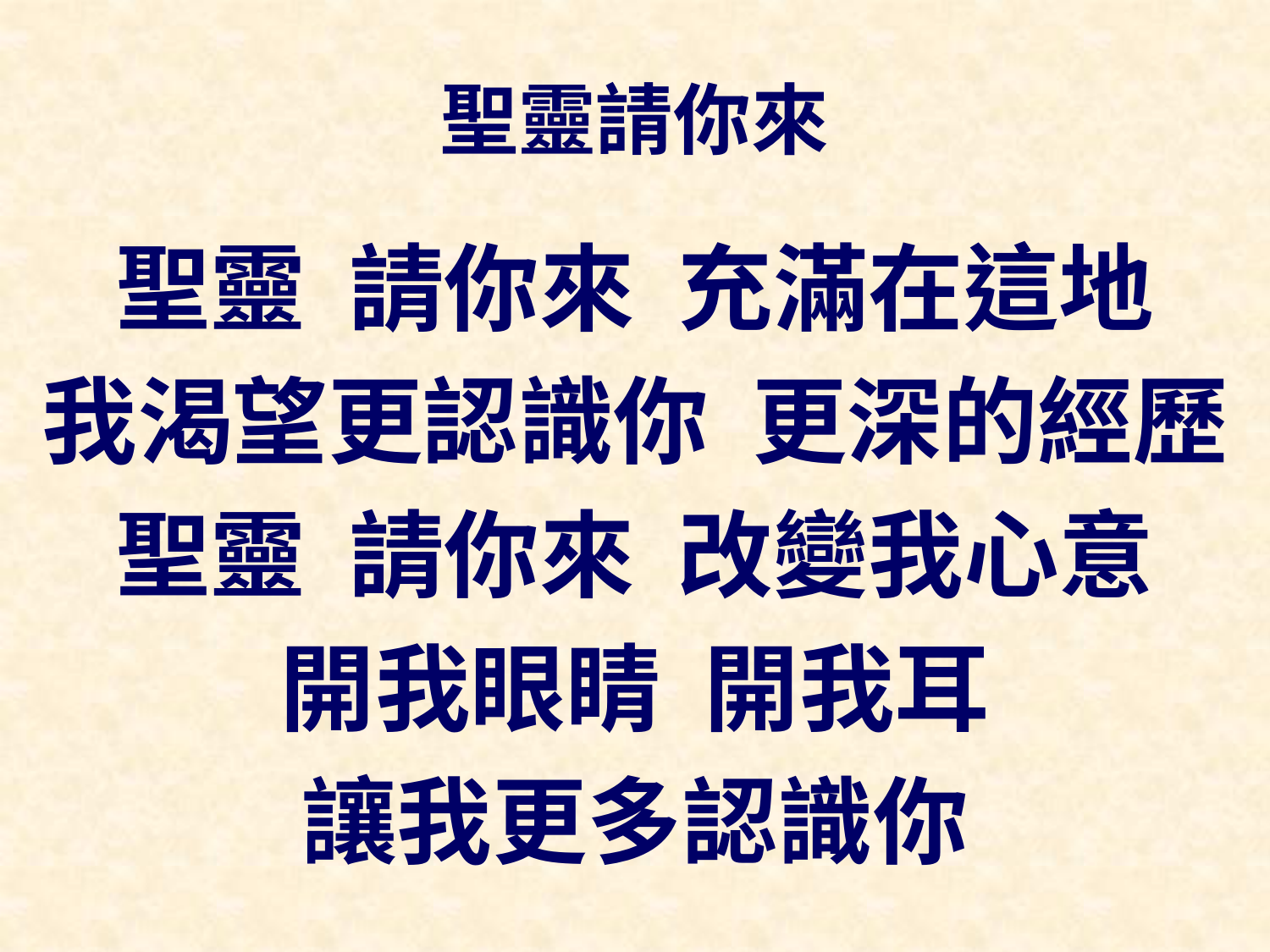

# 聖靈請你來
聖靈  請你來  充滿在這地
我渴望更認識你  更深的經歷
聖靈  請你來  改變我心意
開我眼睛  開我耳
讓我更多認識你